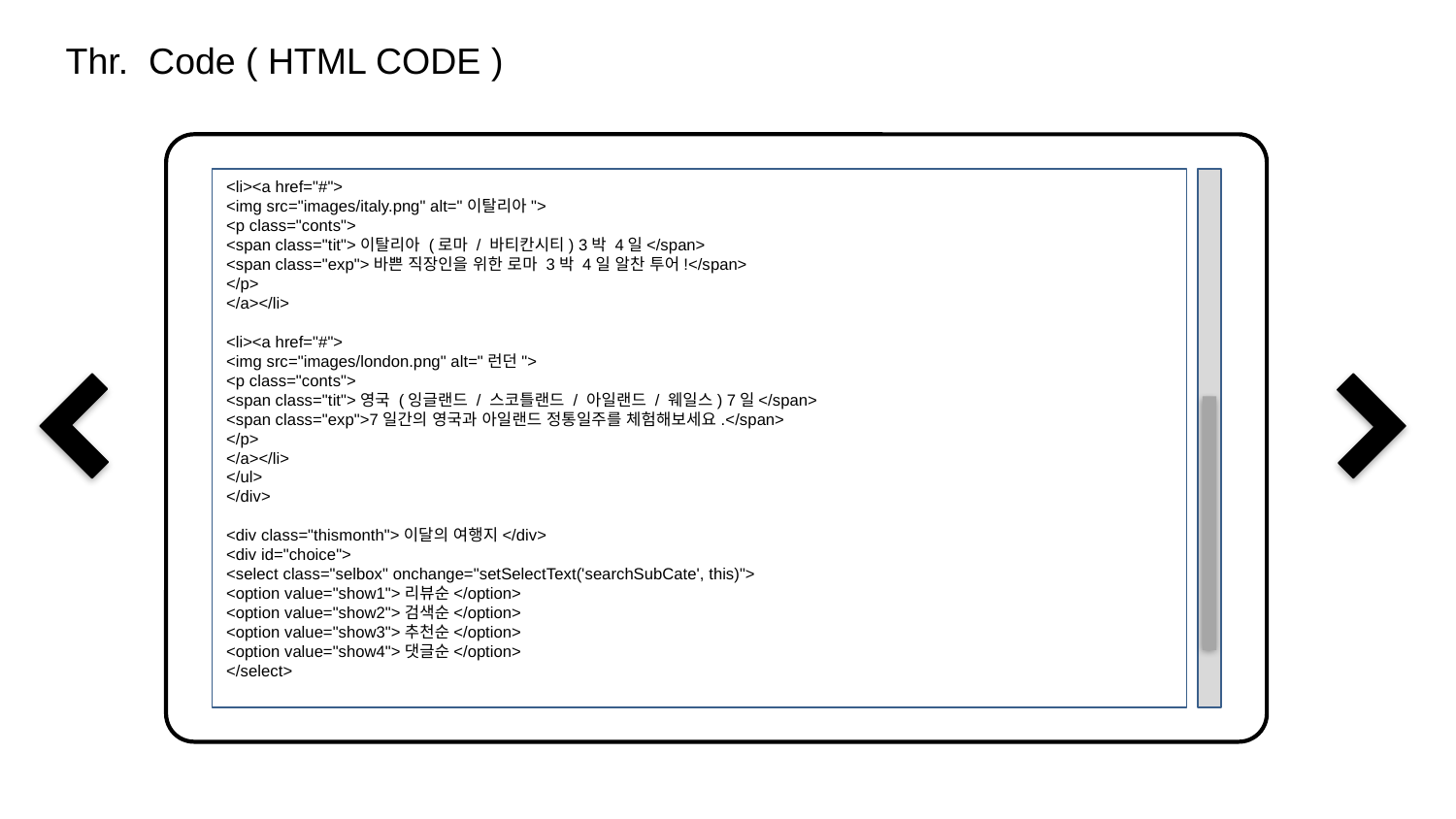

Thr.  Code ( HTML CODE )

<li><a href="#">
<img src="images/italy.png" alt="이탈리아">
<p class="conts">
<span class="tit">이탈리아 (로마 / 바티칸시티) 3박 4일</span>
<span class="exp">바쁜 직장인을 위한 로마 3박 4일 알찬 투어!</span>
</p>
</a></li>
<li><a href="#">
<img src="images/london.png" alt="런던">
<p class="conts">
<span class="tit">영국 (잉글랜드 / 스코틀랜드 / 아일랜드 / 웨일스) 7일</span>
<span class="exp">7일간의 영국과 아일랜드 정통일주를 체험해보세요.</span>
</p>
</a></li>
</ul>
</div>

<div class="thismonth">이달의 여행지</div>
<div id="choice">
<select class="selbox" onchange="setSelectText('searchSubCate', this)">
<option value="show1">리뷰순</option>
<option value="show2">검색순</option>
<option value="show3">추천순</option>
<option value="show4">댓글순</option>
</select>